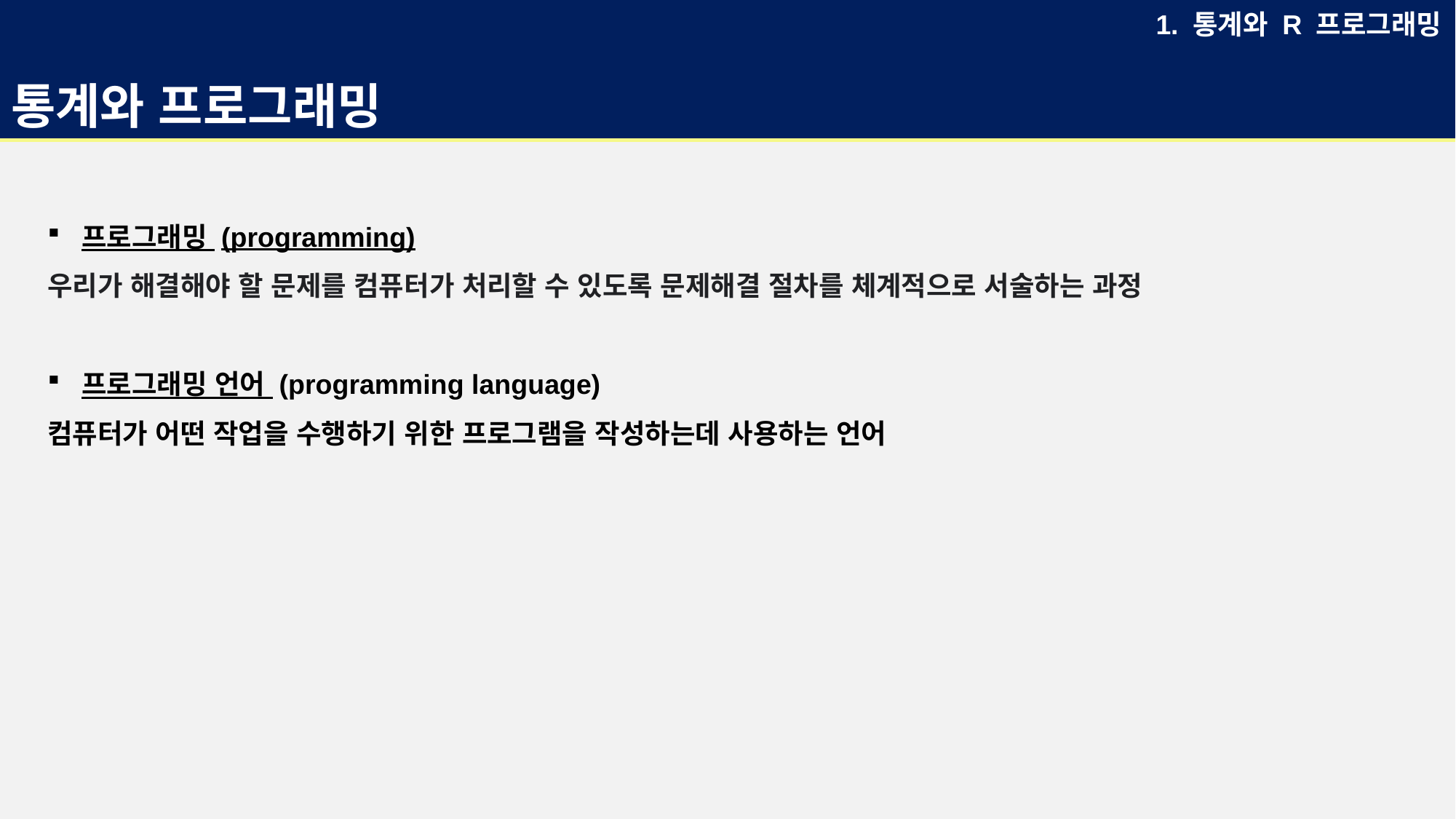

# 통계와 프로그래밍
1. 통계와 R 프로그래밍
프로그래밍 (programming)
우리가 해결해야 할 문제를 컴퓨터가 처리할 수 있도록 문제해결 절차를 체계적으로 서술하는 과정

프로그래밍 언어 (programming language)
컴퓨터가 어떤 작업을 수행하기 위한 프로그램을 작성하는데 사용하는 언어